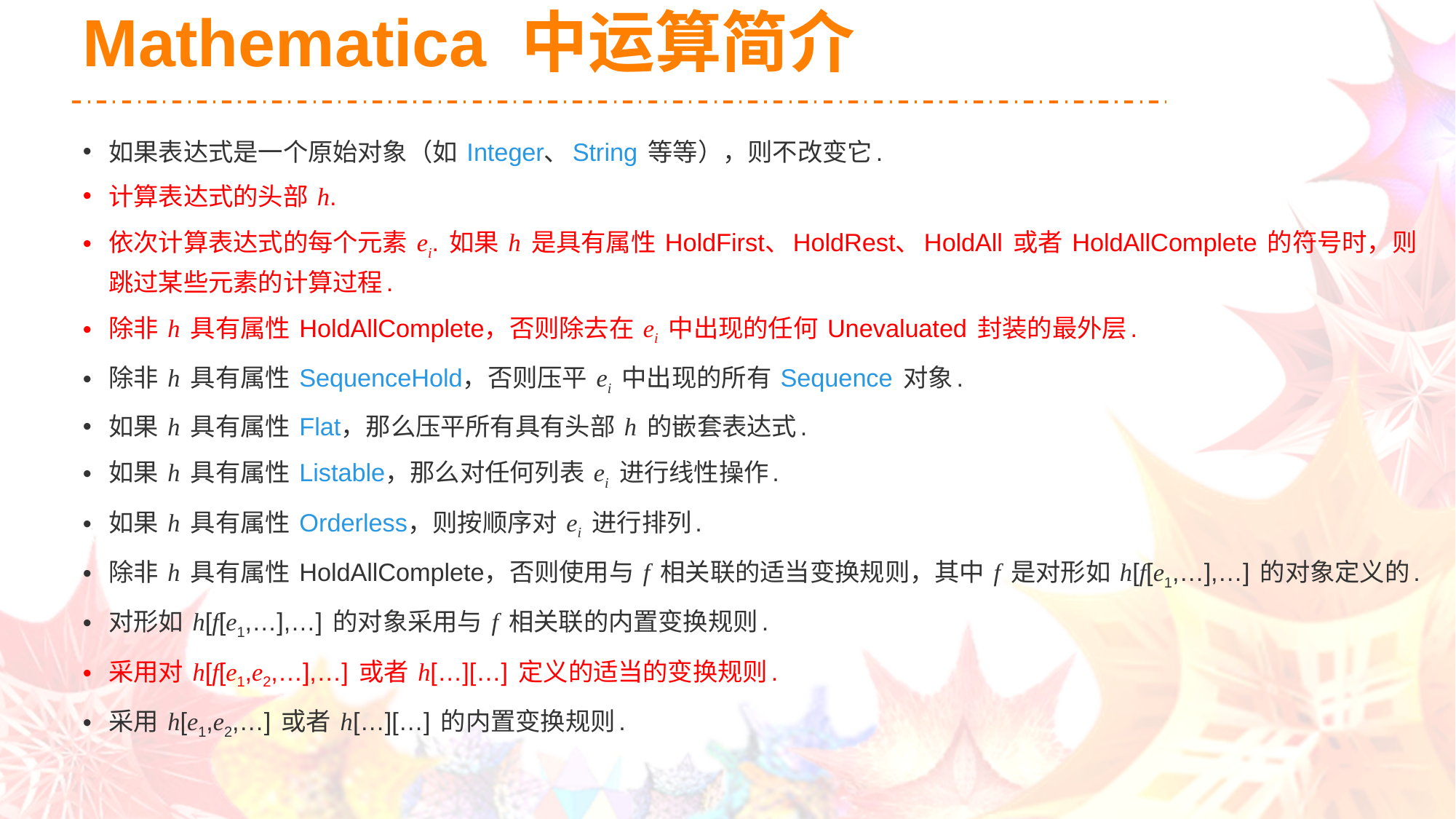

# Mathematica 中运算简介
如果表达式是一个原始对象（如 Integer、String 等等），则不改变它.
计算表达式的头部 h.
依次计算表达式的每个元素 ei. 如果 h 是具有属性 HoldFirst、HoldRest、HoldAll 或者 HoldAllComplete 的符号时，则跳过某些元素的计算过程.
除非 h 具有属性 HoldAllComplete，否则除去在 ei 中出现的任何 Unevaluated 封装的最外层.
除非 h 具有属性 SequenceHold，否则压平 ei 中出现的所有 Sequence 对象.
如果 h 具有属性 Flat，那么压平所有具有头部 h 的嵌套表达式.
如果 h 具有属性 Listable，那么对任何列表 ei 进行线性操作.
如果 h 具有属性 Orderless，则按顺序对 ei 进行排列.
除非 h 具有属性 HoldAllComplete，否则使用与 f 相关联的适当变换规则，其中 f 是对形如 h[f[e1,…],…] 的对象定义的.
对形如 h[f[e1,…],…] 的对象采用与 f 相关联的内置变换规则.
采用对 h[f[e1,e2,…],…] 或者 h[…][…] 定义的适当的变换规则.
采用 h[e1,e2,…] 或者 h[…][…] 的内置变换规则.